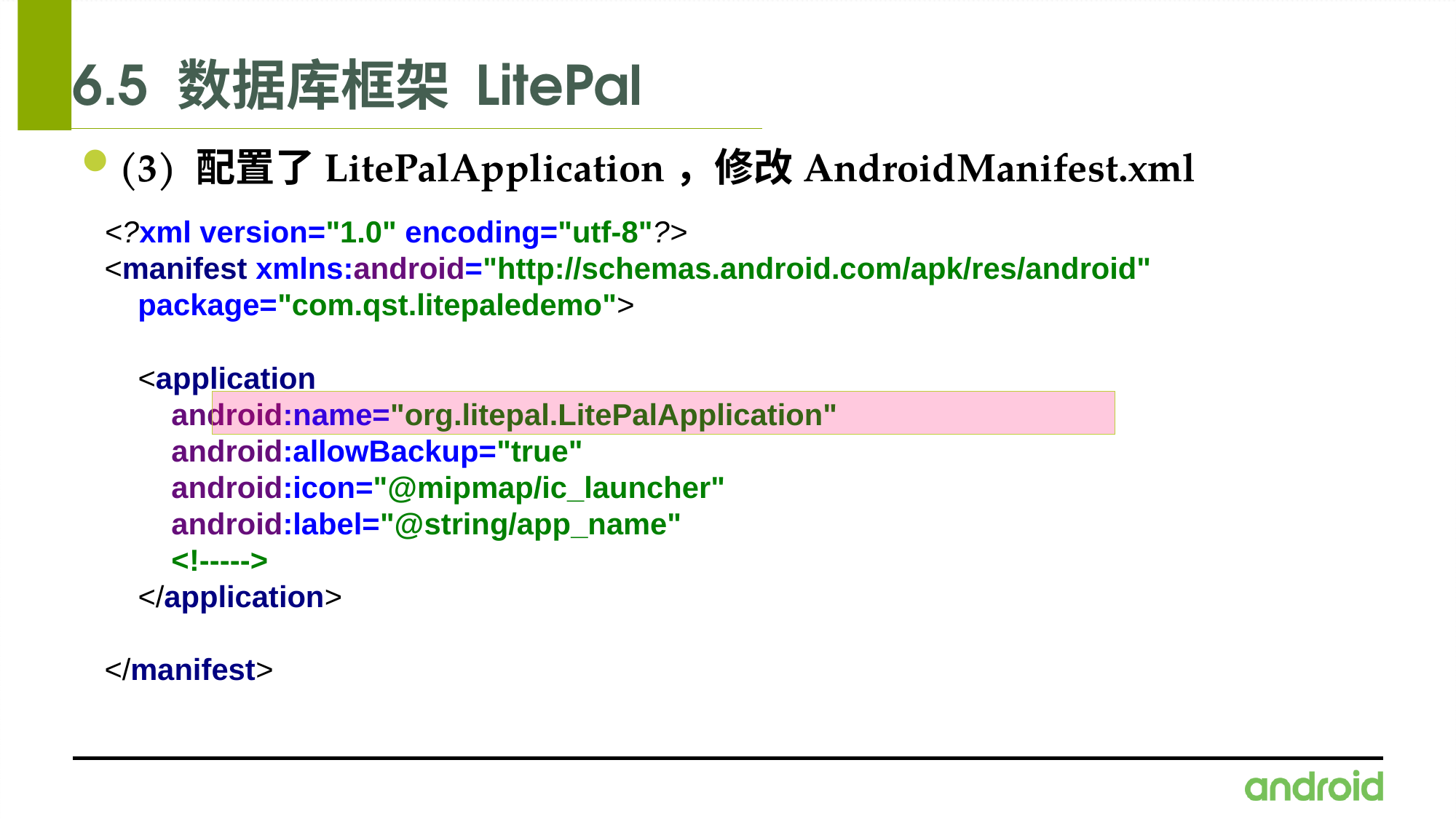

# 6.5 数据库框架 LitePal
(3) 配置了LitePalApplication，修改AndroidManifest.xml
<?xml version="1.0" encoding="utf-8"?>
<manifest xmlns:android="http://schemas.android.com/apk/res/android"
    package="com.qst.litepaledemo">
    <application
        android:name="org.litepal.LitePalApplication"
        android:allowBackup="true"
        android:icon="@mipmap/ic_launcher"
        android:label="@string/app_name"
        <!----->
    </application>
</manifest>